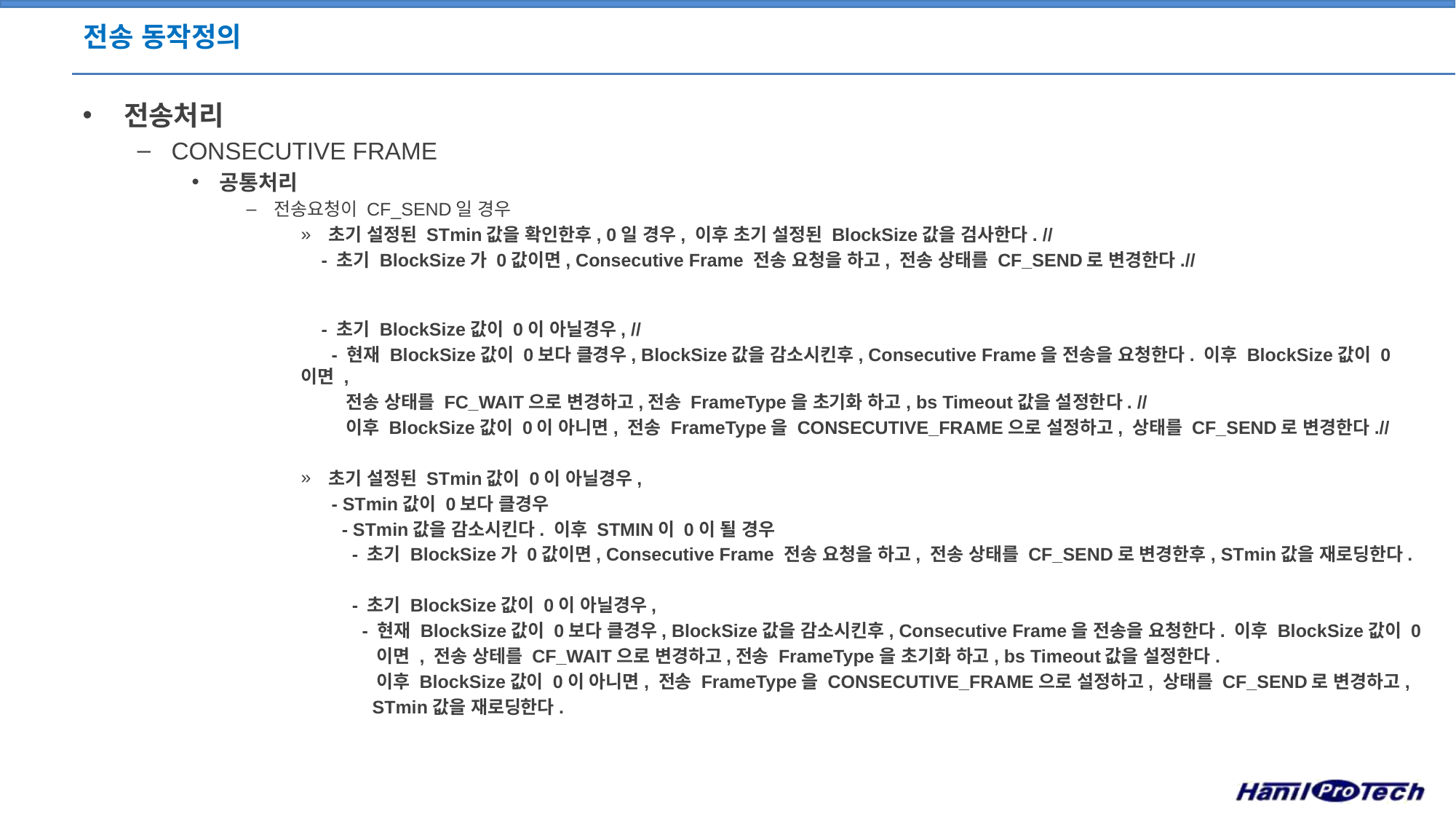

# 전송 동작정의
전송처리
CONSECUTIVE FRAME
공통처리
전송요청이 CF_SEND일 경우
초기 설정된 STmin값을 확인한후, 0일 경우, 이후 초기 설정된 BlockSize값을 검사한다. //
    - 초기 BlockSize가 0값이면, Consecutive Frame 전송 요청을 하고, 전송 상태를 CF_SEND로 변경한다.//

    - 초기 BlockSize값이 0이 아닐경우, //
      - 현재 BlockSize값이 0보다 클경우, BlockSize값을 감소시킨후, Consecutive Frame을 전송을 요청한다. 이후 BlockSize값이 0이면 ,
        전송 상태를 FC_WAIT으로 변경하고,전송 FrameType을 초기화 하고, bs Timeout값을 설정한다. //
        이후 BlockSize값이 0이 아니면, 전송 FrameType을 CONSECUTIVE_FRAME으로 설정하고, 상태를 CF_SEND로 변경한다.//

초기 설정된 STmin값이 0이 아닐경우,
      - STmin값이 0보다 클경우
        - STmin값을 감소시킨다. 이후 STMIN이 0이 될 경우
          - 초기 BlockSize가 0값이면, Consecutive Frame 전송 요청을 하고, 전송 상태를 CF_SEND로 변경한후, STmin값을 재로딩한다.

          - 초기 BlockSize값이 0이 아닐경우,
            - 현재 BlockSize값이 0보다 클경우, BlockSize값을 감소시킨후, Consecutive Frame을 전송을 요청한다. 이후 BlockSize값이 0
              이면 , 전송 상테를 CF_WAIT으로 변경하고,전송 FrameType을 초기화 하고, bs Timeout값을 설정한다.
              이후 BlockSize값이 0이 아니면, 전송 FrameType을 CONSECUTIVE_FRAME으로 설정하고, 상태를 CF_SEND로 변경하고,
              STmin값을 재로딩한다.